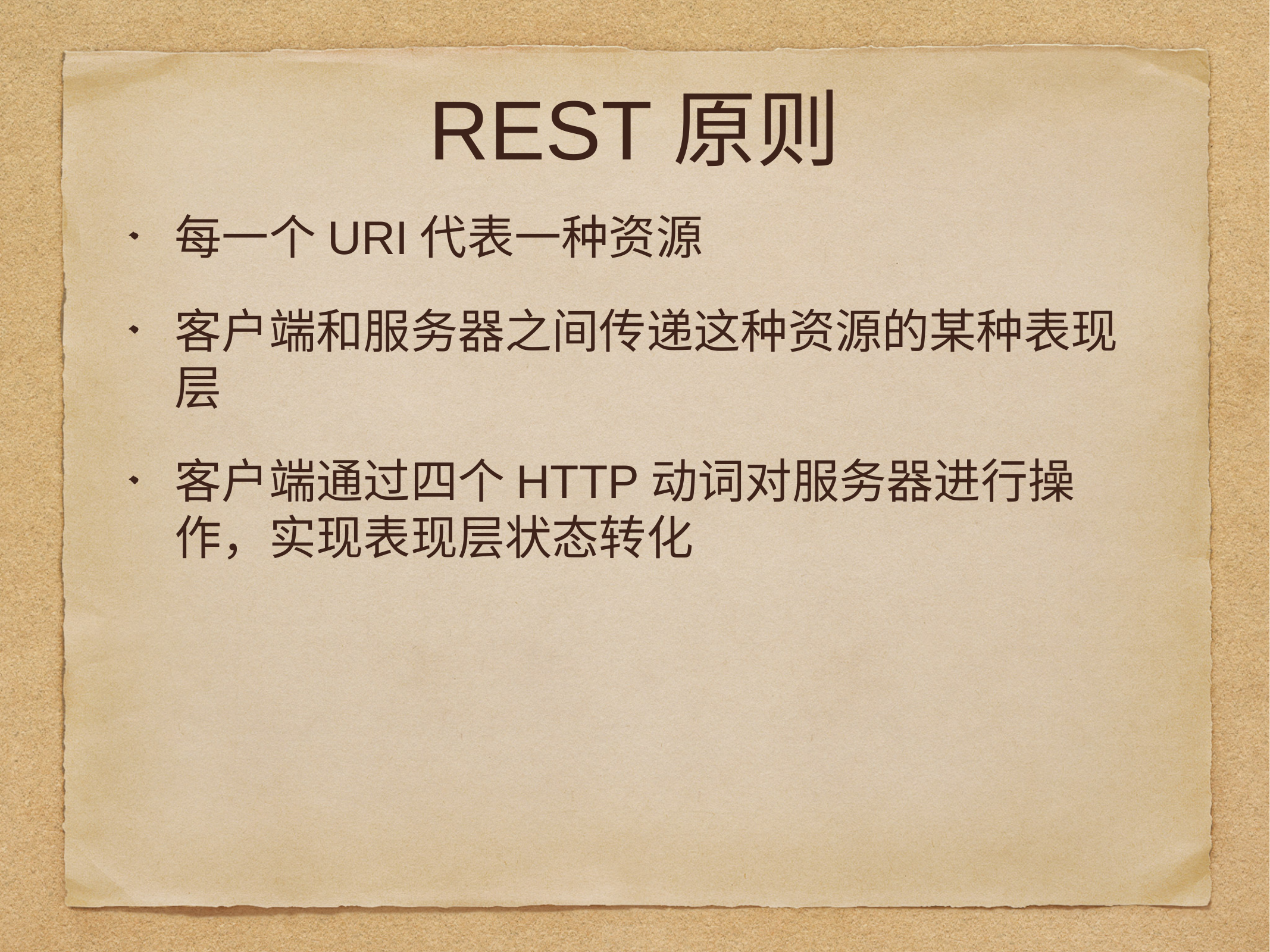

# REST原则
每一个URI代表一种资源
客户端和服务器之间传递这种资源的某种表现层
客户端通过四个HTTP动词对服务器进行操作，实现表现层状态转化